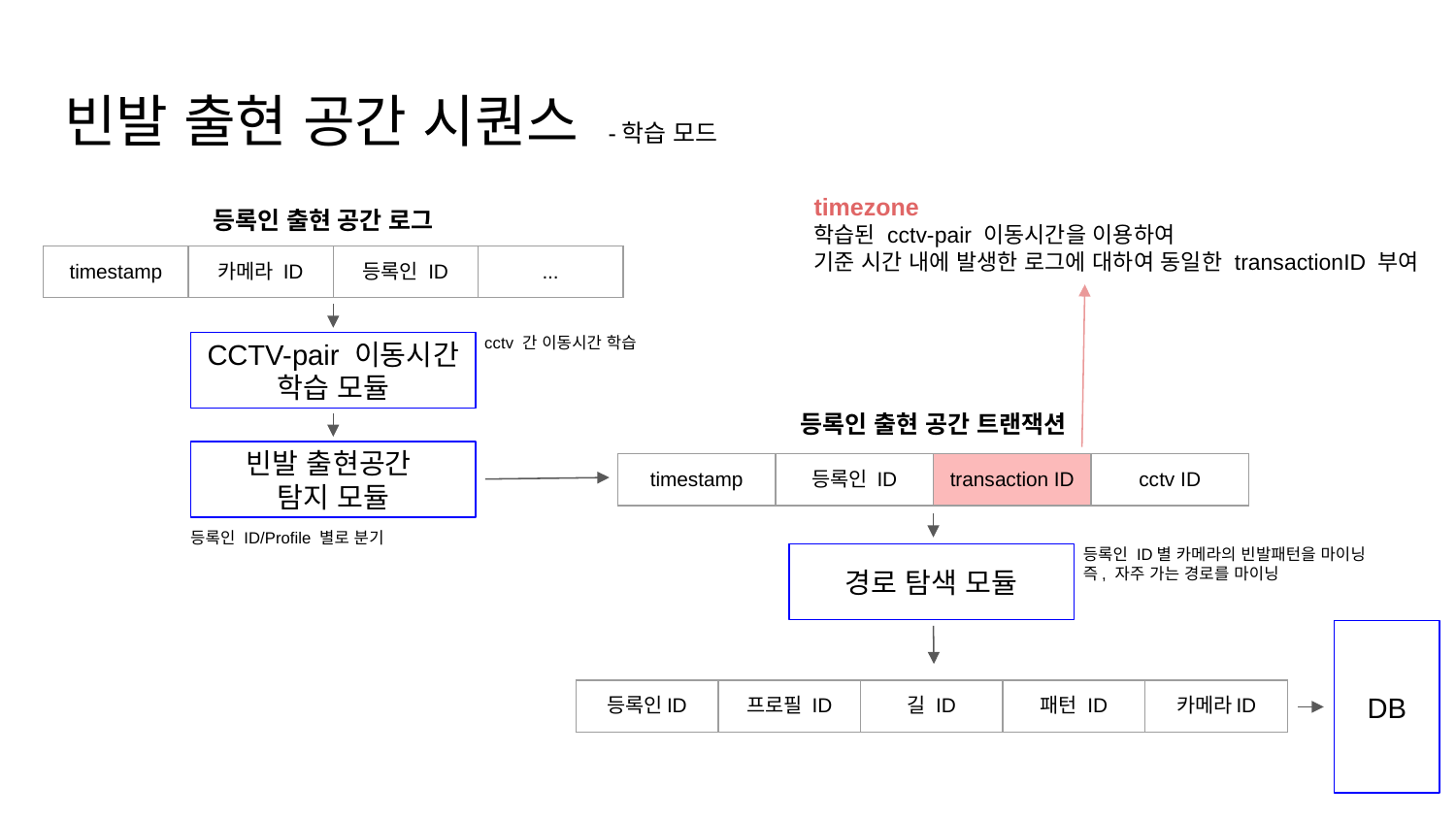

# 빈발 출현 공간 시퀀스 -학습 모드
등록인 출현 공간 로그
timezone
학습된 cctv-pair 이동시간을 이용하여
기준 시간 내에 발생한 로그에 대하여 동일한 transactionID 부여
| timestamp | 카메라 ID | 등록인 ID | ... |
| --- | --- | --- | --- |
cctv 간 이동시간 학습
CCTV-pair 이동시간 학습 모듈
등록인 출현 공간 트랜잭션
빈발 출현공간
탐지 모듈
| timestamp | 등록인 ID | transaction ID | cctv ID |
| --- | --- | --- | --- |
등록인 ID/Profile 별로 분기
등록인 ID별 카메라의 빈발패턴을 마이닝
즉, 자주 가는 경로를 마이닝
경로 탐색 모듈
DB
| 등록인ID | 프로필 ID | 길 ID | 패턴 ID | 카메라ID |
| --- | --- | --- | --- | --- |